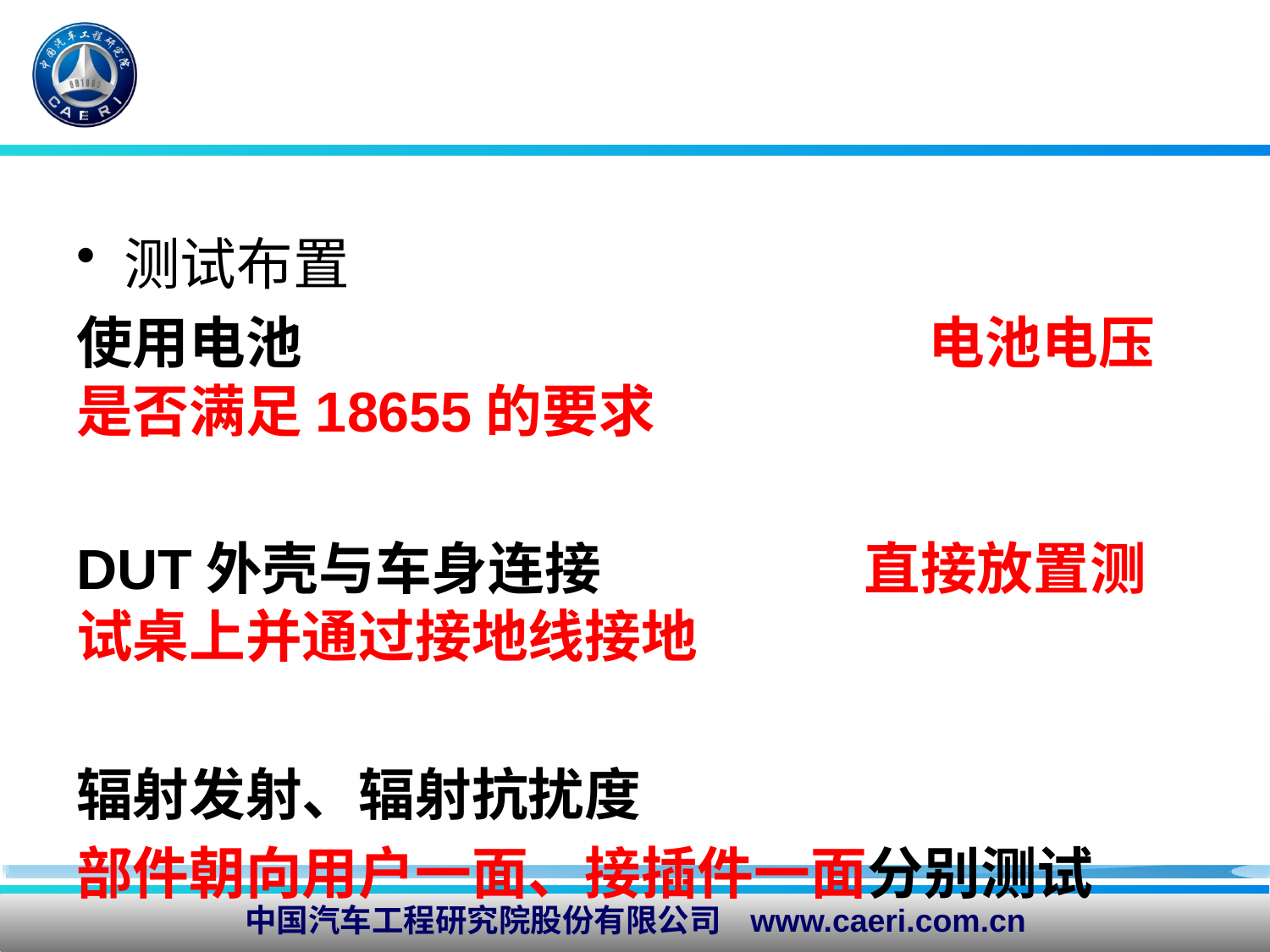

测试布置
使用电池					       电池电压是否满足18655的要求

DUT外壳与车身连接		  直接放置测试桌上并通过接地线接地

辐射发射、辐射抗扰度
部件朝向用户一面、接插件一面分别测试